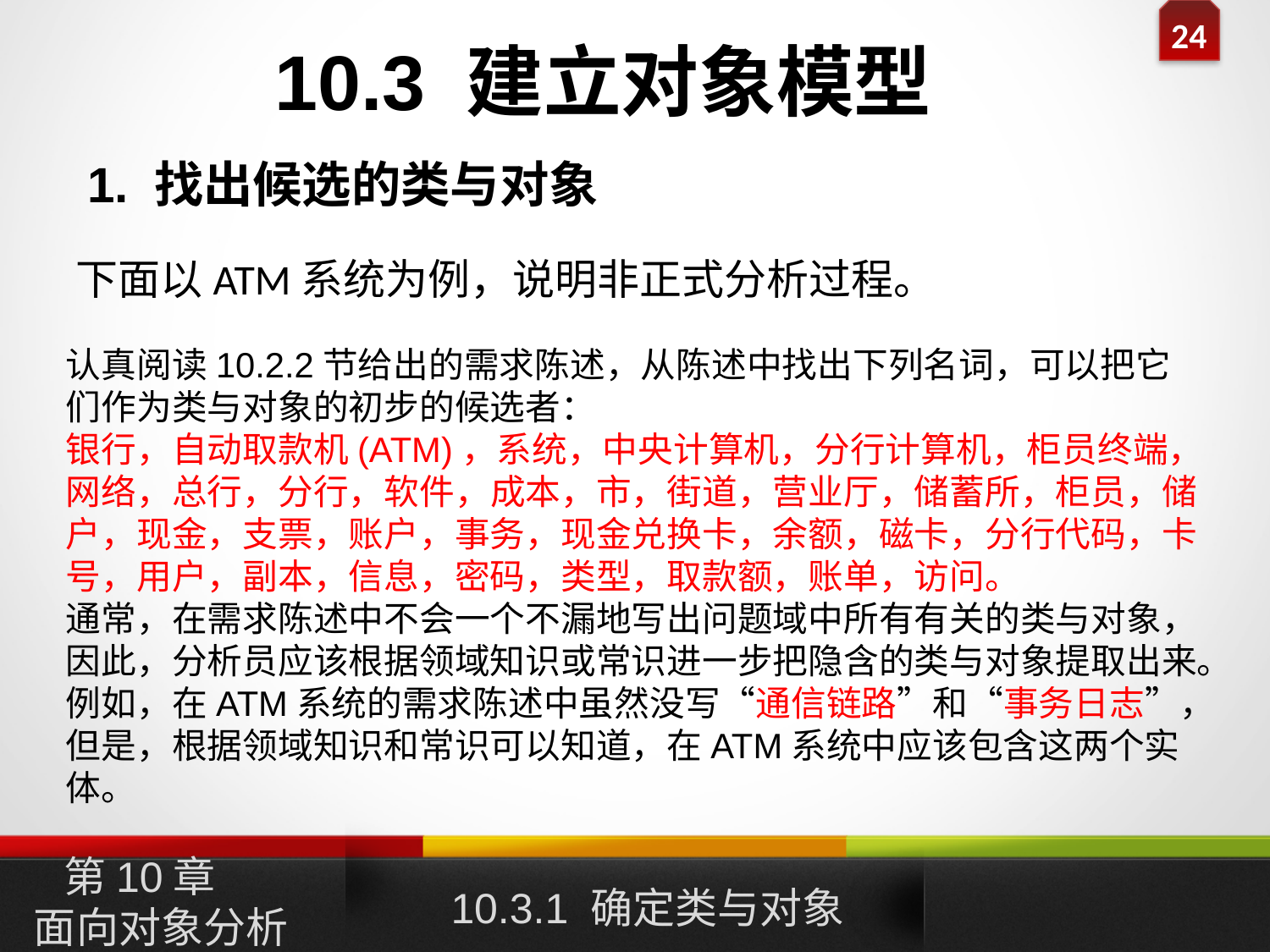

10.3 建立对象模型
1. 找出候选的类与对象
下面以ATM系统为例，说明非正式分析过程。
认真阅读10.2.2节给出的需求陈述，从陈述中找出下列名词，可以把它们作为类与对象的初步的候选者：
银行，自动取款机(ATM)，系统，中央计算机，分行计算机，柜员终端，网络，总行，分行，软件，成本，市，街道，营业厅，储蓄所，柜员，储户，现金，支票，账户，事务，现金兑换卡，余额，磁卡，分行代码，卡号，用户，副本，信息，密码，类型，取款额，账单，访问。
通常，在需求陈述中不会一个不漏地写出问题域中所有有关的类与对象，因此，分析员应该根据领域知识或常识进一步把隐含的类与对象提取出来。例如，在ATM系统的需求陈述中虽然没写“通信链路”和“事务日志”，但是，根据领域知识和常识可以知道，在ATM系统中应该包含这两个实体。
10.3.1 确定类与对象